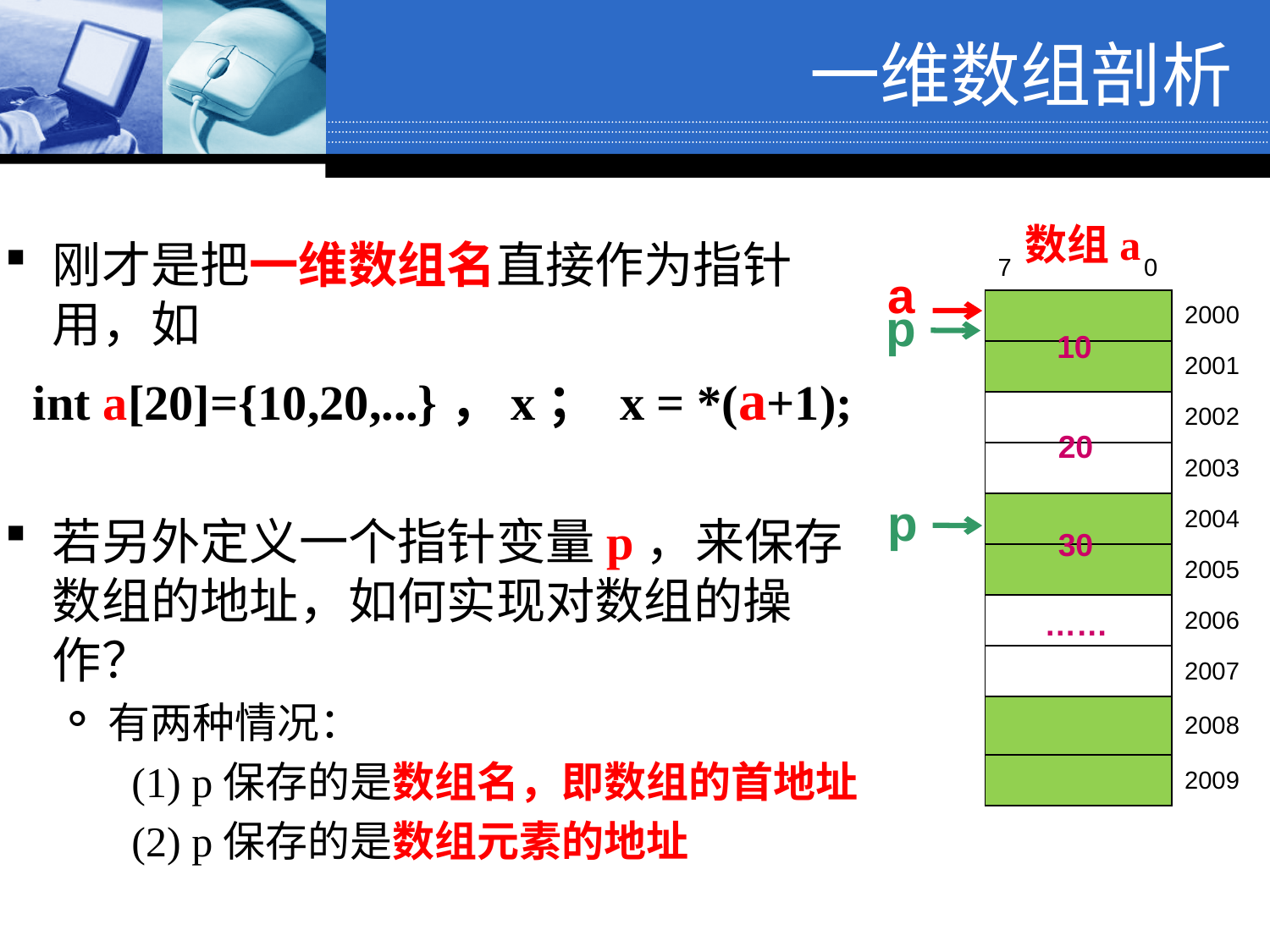

# 一维数组剖析
数组a
刚才是把一维数组名直接作为指针用，如
  int a[20]={10,20,...}，x； x = *(a+1);

若另外定义一个指针变量p，来保存数组的地址，如何实现对数组的操作？
有两种情况：
(1) p保存的是数组名，即数组的首地址
(2) p保存的是数组元素的地址
| 7 0 |  |
| --- | --- |
|  | 2000 |
|  | 2001 |
|  | 2002 |
|  | 2003 |
|  | 2004 |
|  | 2005 |
|  | 2006 |
|  | 2007 |
|  | 2008 |
|  | 2009 |
a
p
10
20
p
30
……